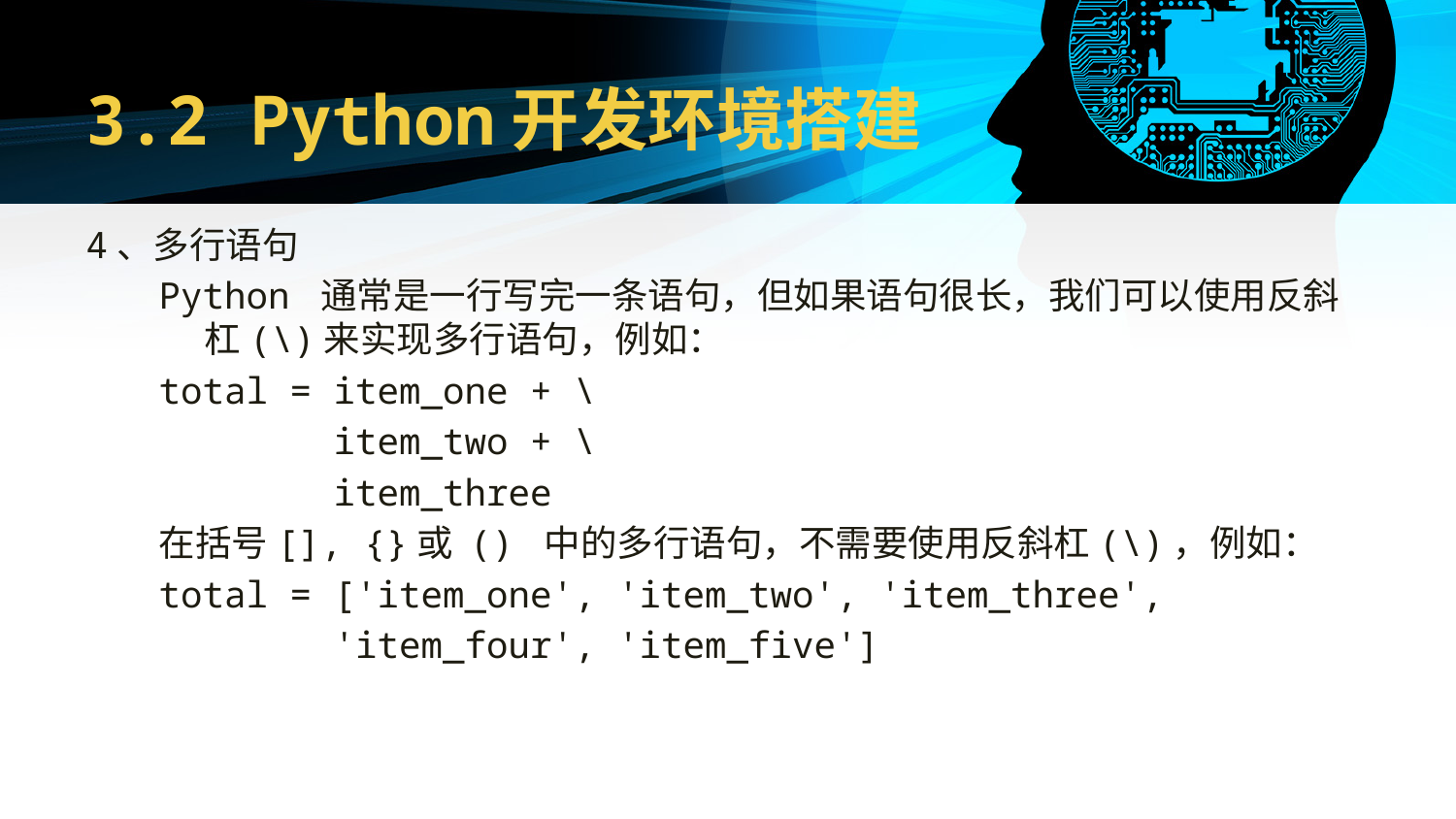

# 3.2 Python开发环境搭建
4、多行语句
Python 通常是一行写完一条语句，但如果语句很长，我们可以使用反斜杠(\)来实现多行语句，例如：
total = item_one + \
        item_two + \
        item_three
在括号[], {}或 () 中的多行语句，不需要使用反斜杠(\)，例如：
total = ['item_one', 'item_two', 'item_three',
        'item_four', 'item_five']